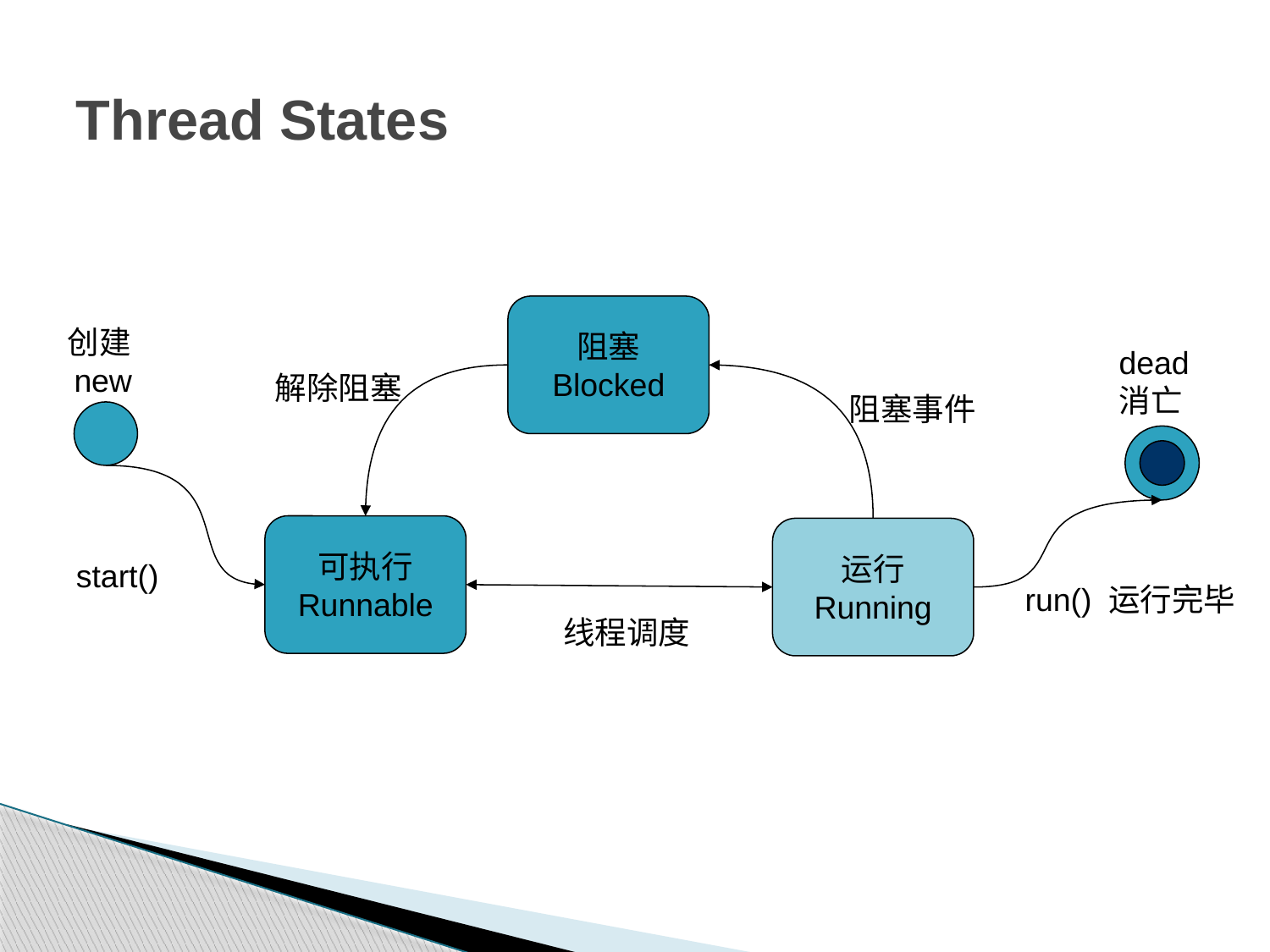

Thread States
阻塞
Blocked
创建new
dead
消亡
解除阻塞
阻塞事件

可执行
Runnable
运行
Running
start()
run() 运行完毕
线程调度